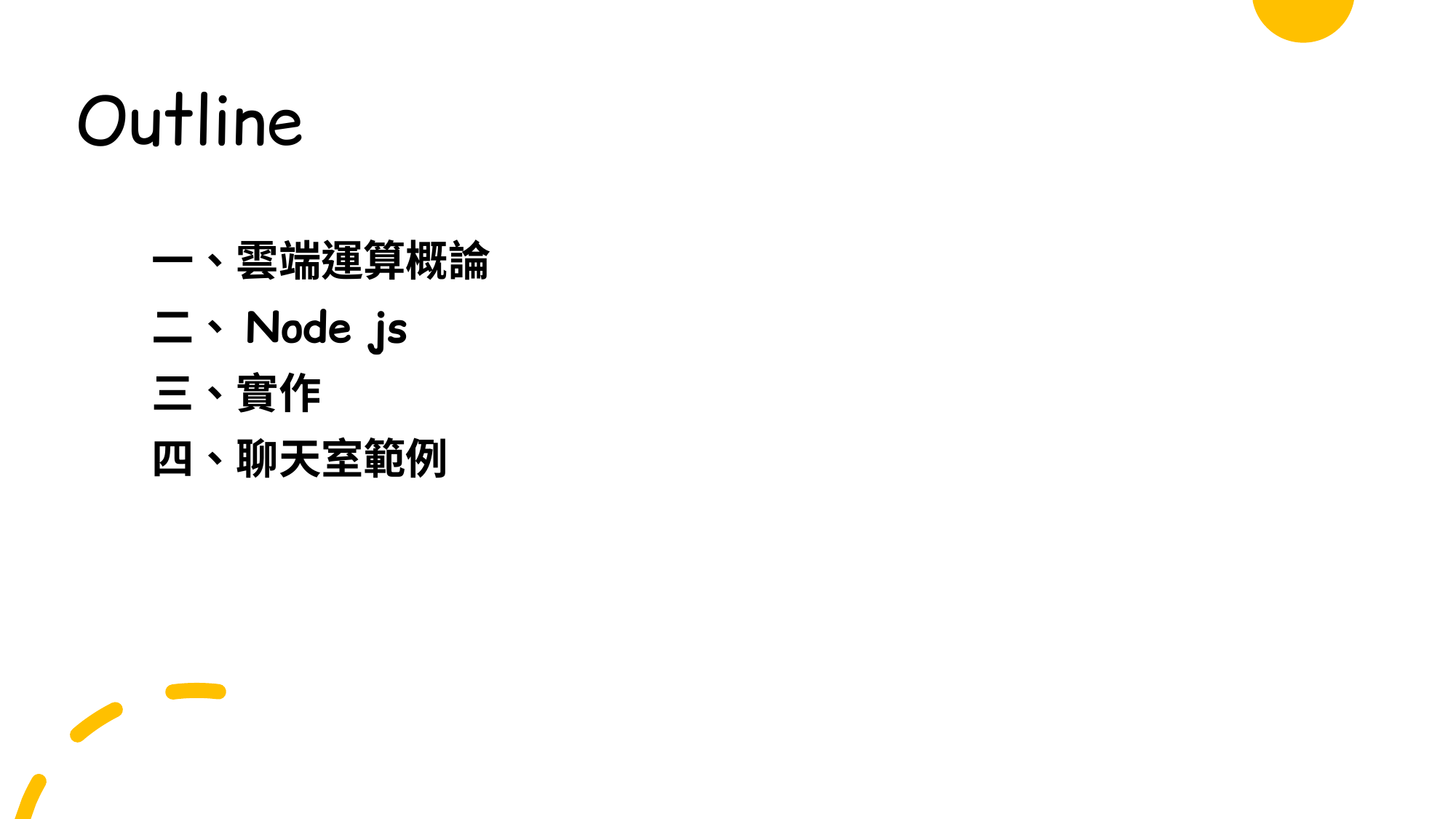

# Outline
一、雲端運算概論
二、Node js
三、實作
四、聊天室範例